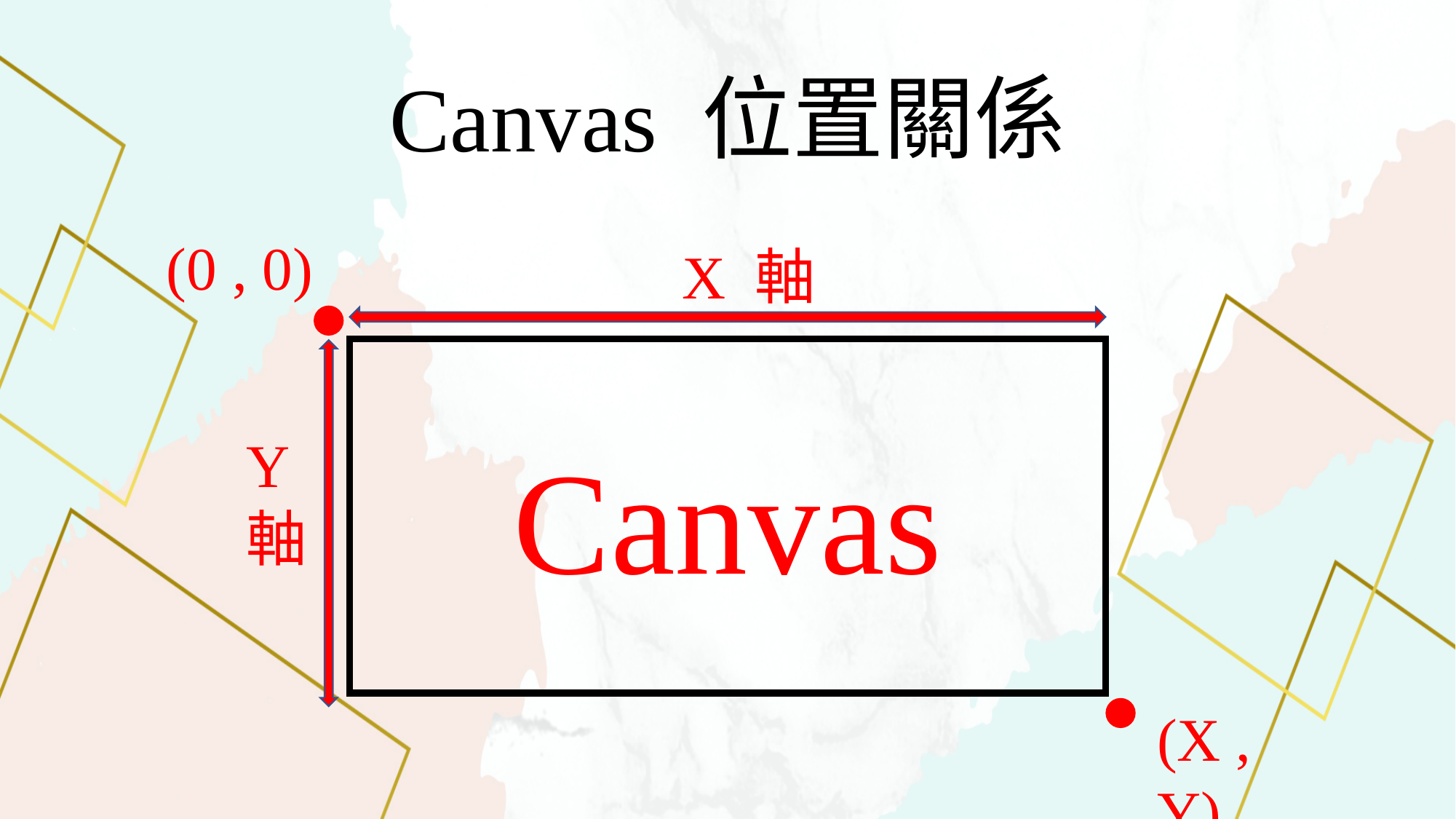

# Canvas 位置關係

(0 , 0)
X 軸

Canvas

Y 軸
(X , Y)